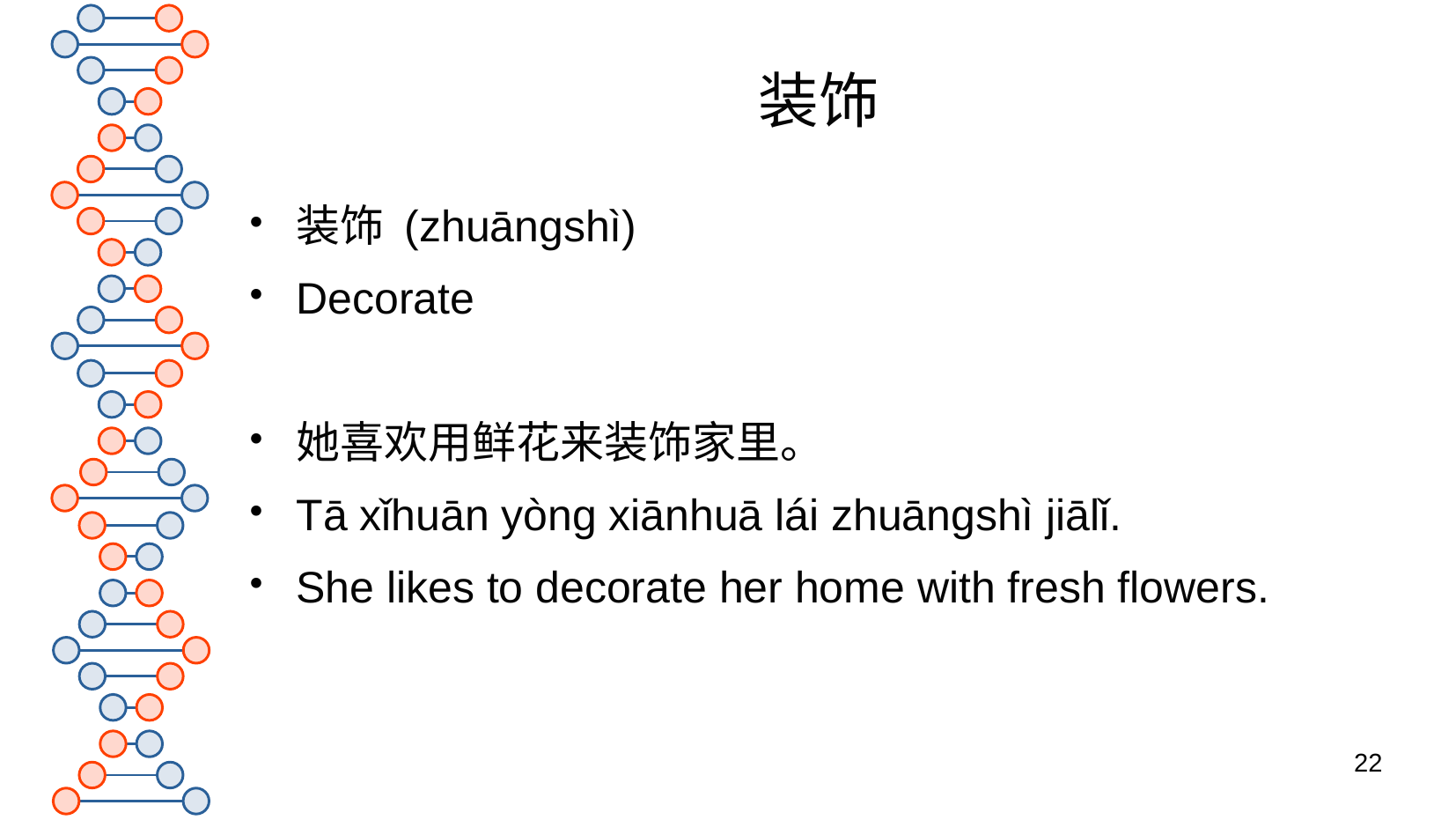

# 装饰
装饰 (zhuāngshì)
Decorate

她喜欢用鲜花来装饰家里。
Tā xǐhuān yòng xiānhuā lái zhuāngshì jiālǐ.
She likes to decorate her home with fresh flowers.

22